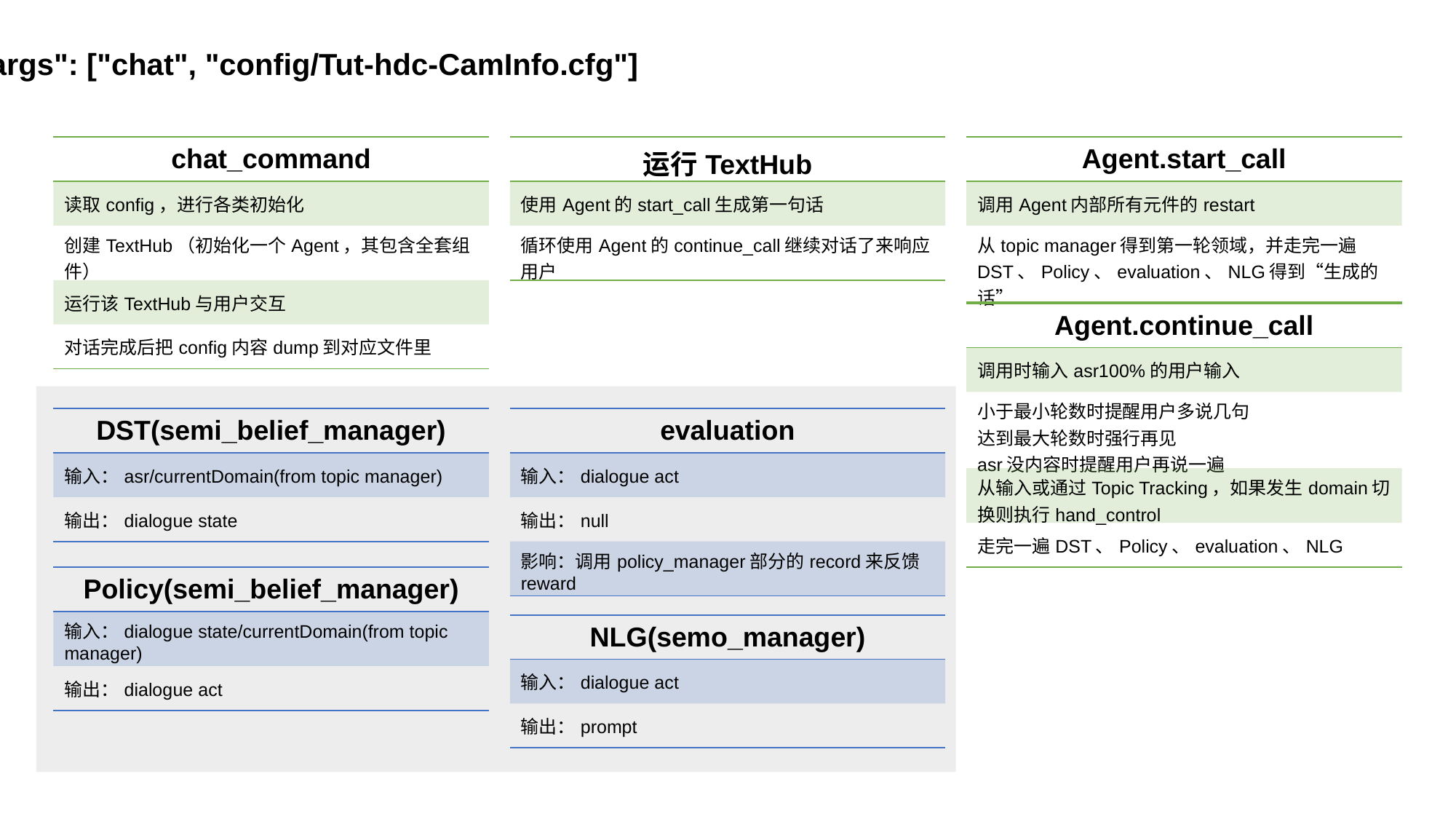

"args": ["chat", "config/Tut-hdc-CamInfo.cfg"]
| chat\_command |
| --- |
| 读取config，进行各类初始化 |
| 创建TextHub（初始化一个Agent，其包含全套组件） |
| 运行该TextHub与用户交互 |
| 对话完成后把config内容dump到对应文件里 |
| 运行TextHub |
| --- |
| 使用Agent的start\_call生成第一句话 |
| 循环使用Agent的continue\_call继续对话了来响应用户 |
| Agent.start\_call |
| --- |
| 调用Agent内部所有元件的restart |
| 从topic manager得到第一轮领域，并走完一遍DST、Policy、evaluation、NLG得到“生成的话” |
| Agent.continue\_call |
| --- |
| 调用时输入asr100%的用户输入 |
| 小于最小轮数时提醒用户多说几句 达到最大轮数时强行再见 asr没内容时提醒用户再说一遍 |
| 从输入或通过Topic Tracking，如果发生domain切换则执行hand\_control |
| 走完一遍DST、Policy、evaluation、NLG |

| DST(semi\_belief\_manager) |
| --- |
| 输入：asr/currentDomain(from topic manager) |
| 输出：dialogue state |
| evaluation |
| --- |
| 输入：dialogue act |
| 输出：null |
| 影响：调用policy\_manager部分的record来反馈reward |
| Policy(semi\_belief\_manager) |
| --- |
| 输入：dialogue state/currentDomain(from topic manager) |
| 输出：dialogue act |
| NLG(semo\_manager) |
| --- |
| 输入：dialogue act |
| 输出：prompt |